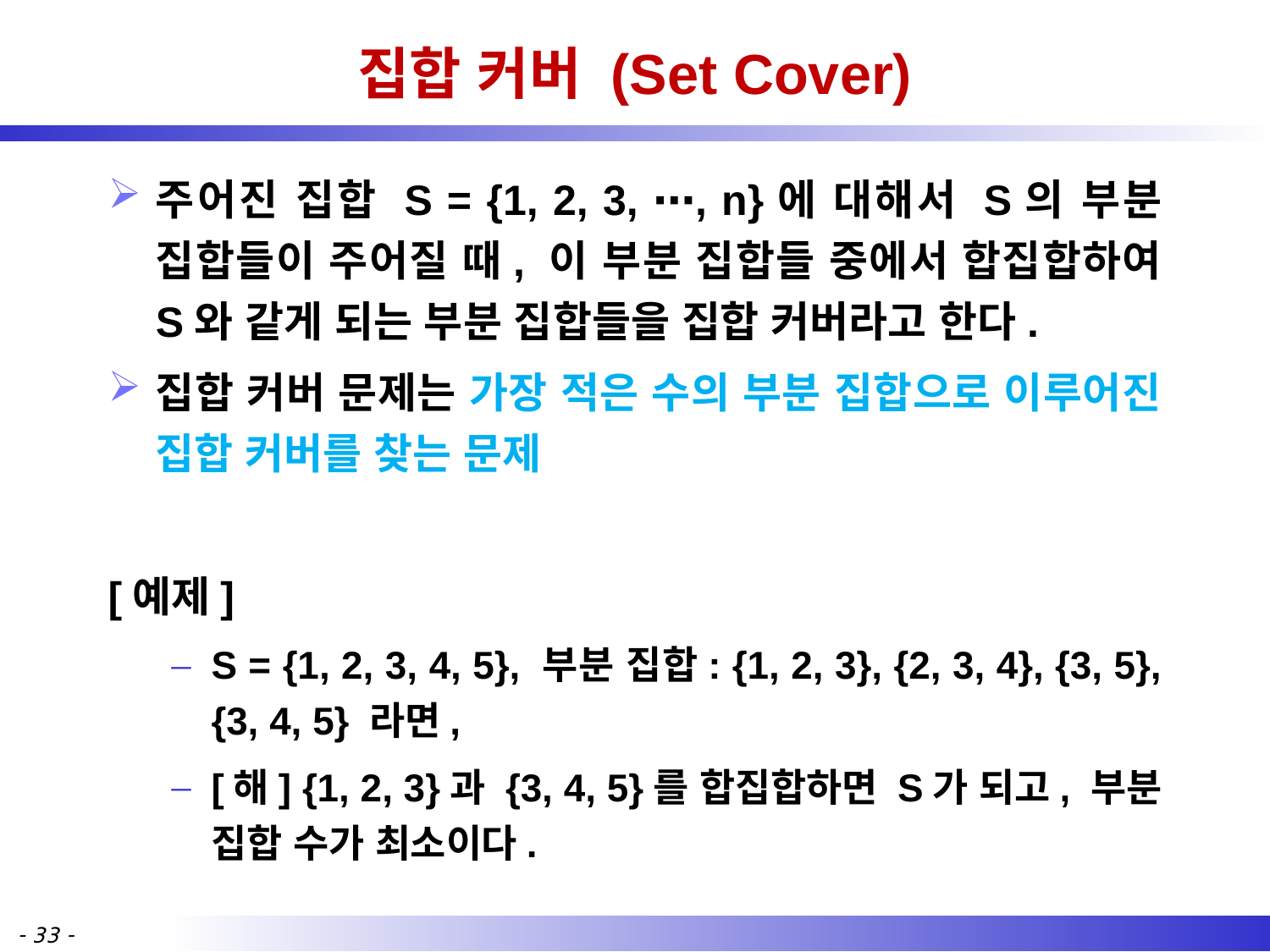

# 집합 커버 (Set Cover)
주어진 집합 S = {1, 2, 3, ⋯, n}에 대해서 S의 부분 집합들이 주어질 때, 이 부분 집합들 중에서 합집합하여 S와 같게 되는 부분 집합들을 집합 커버라고 한다.
집합 커버 문제는 가장 적은 수의 부분 집합으로 이루어진 집합 커버를 찾는 문제

[예제]
S = {1, 2, 3, 4, 5}, 부분 집합: {1, 2, 3}, {2, 3, 4}, {3, 5}, {3, 4, 5} 라면,
[해] {1, 2, 3}과 {3, 4, 5}를 합집합하면 S가 되고, 부분 집합 수가 최소이다.
- 33 -